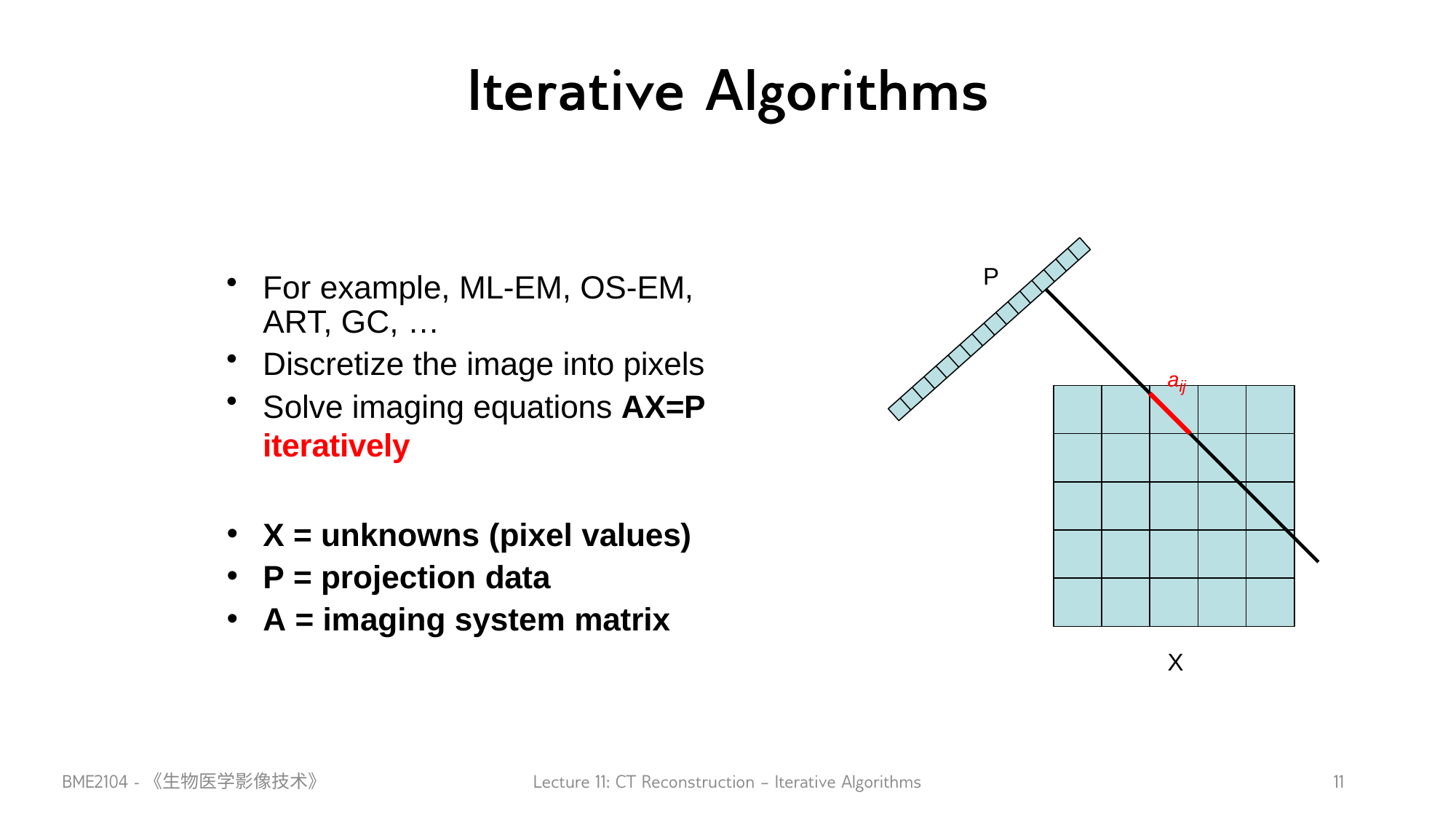

# Iterative Algorithms

P
For example, ML-EM, OS-EM,
ART, GC, …
Discretize the image into pixels
Solve imaging equations AX=P iteratively
aij

X = unknowns (pixel values)
P = projection data
A = imaging system matrix
X
BME2104 -《生物医学影像技术》
Lecture 11: CT Reconstruction – Iterative Algorithms
11